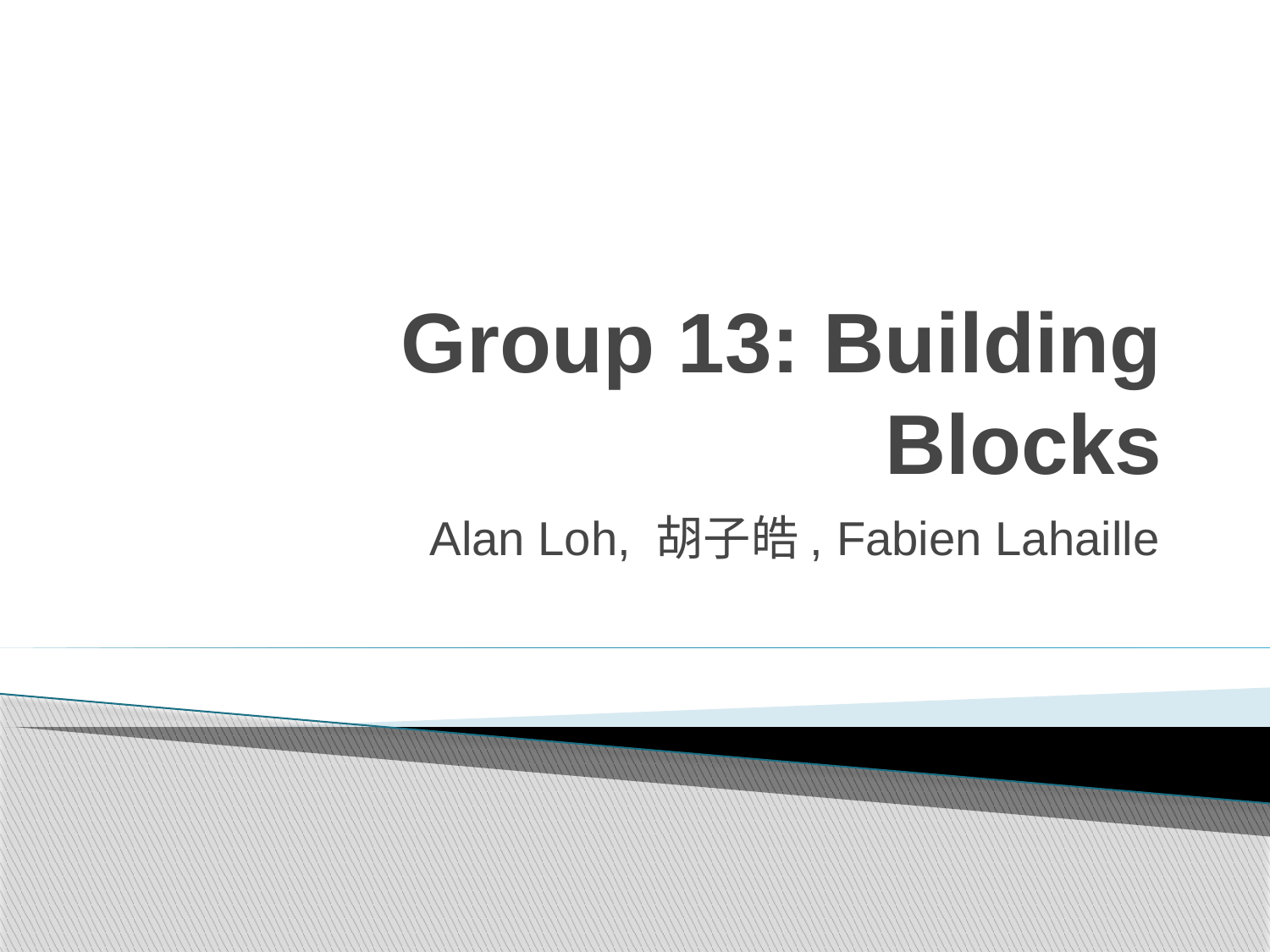

# Group 13: Building Blocks
Alan Loh, 胡子皓, Fabien Lahaille